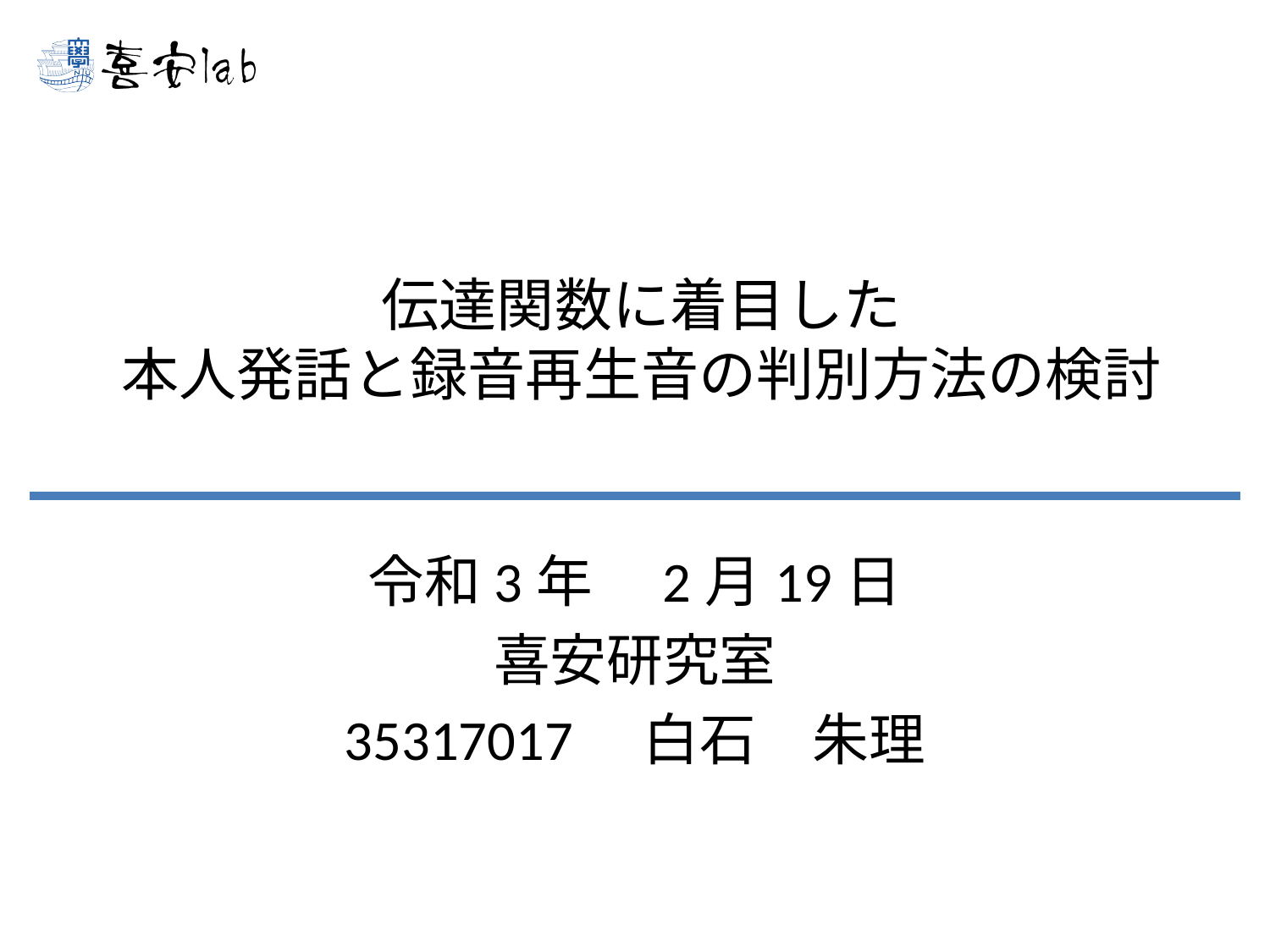

# 伝達関数に着目した 本人発話と録音再生音の判別方法の検討
令和3年　2月19日
喜安研究室
35317017　白石　朱理